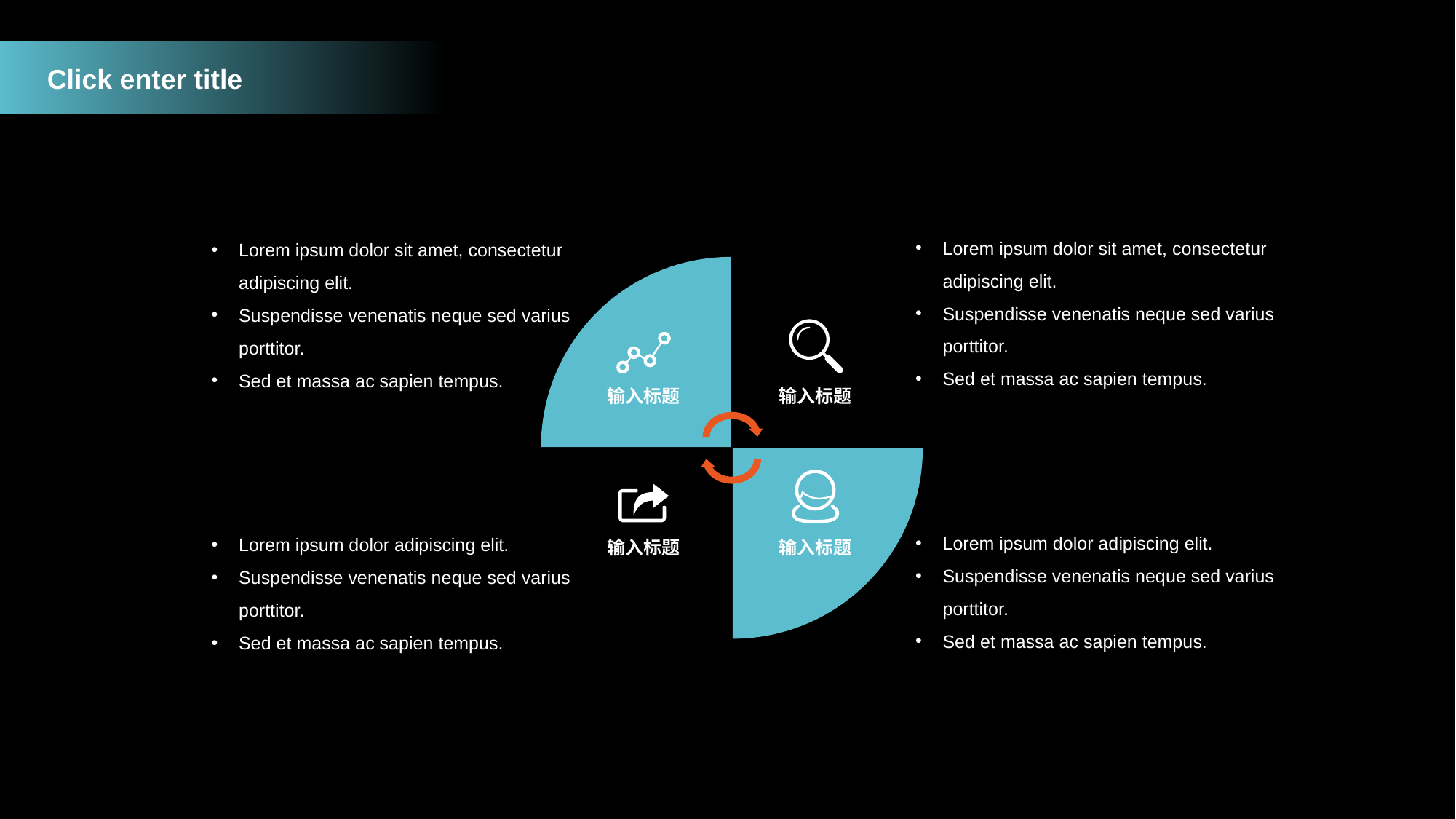

Click enter title

Lorem ipsum dolor sit amet, consectetur adipiscing elit.
Suspendisse venenatis neque sed varius porttitor.
Sed et massa ac sapien tempus.
Lorem ipsum dolor sit amet, consectetur adipiscing elit.
Suspendisse venenatis neque sed varius porttitor.
Sed et massa ac sapien tempus.

输入标题
输入标题

Lorem ipsum dolor adipiscing elit.
Suspendisse venenatis neque sed varius porttitor.
Sed et massa ac sapien tempus.
Lorem ipsum dolor adipiscing elit.
Suspendisse venenatis neque sed varius porttitor.
Sed et massa ac sapien tempus.
输入标题
输入标题